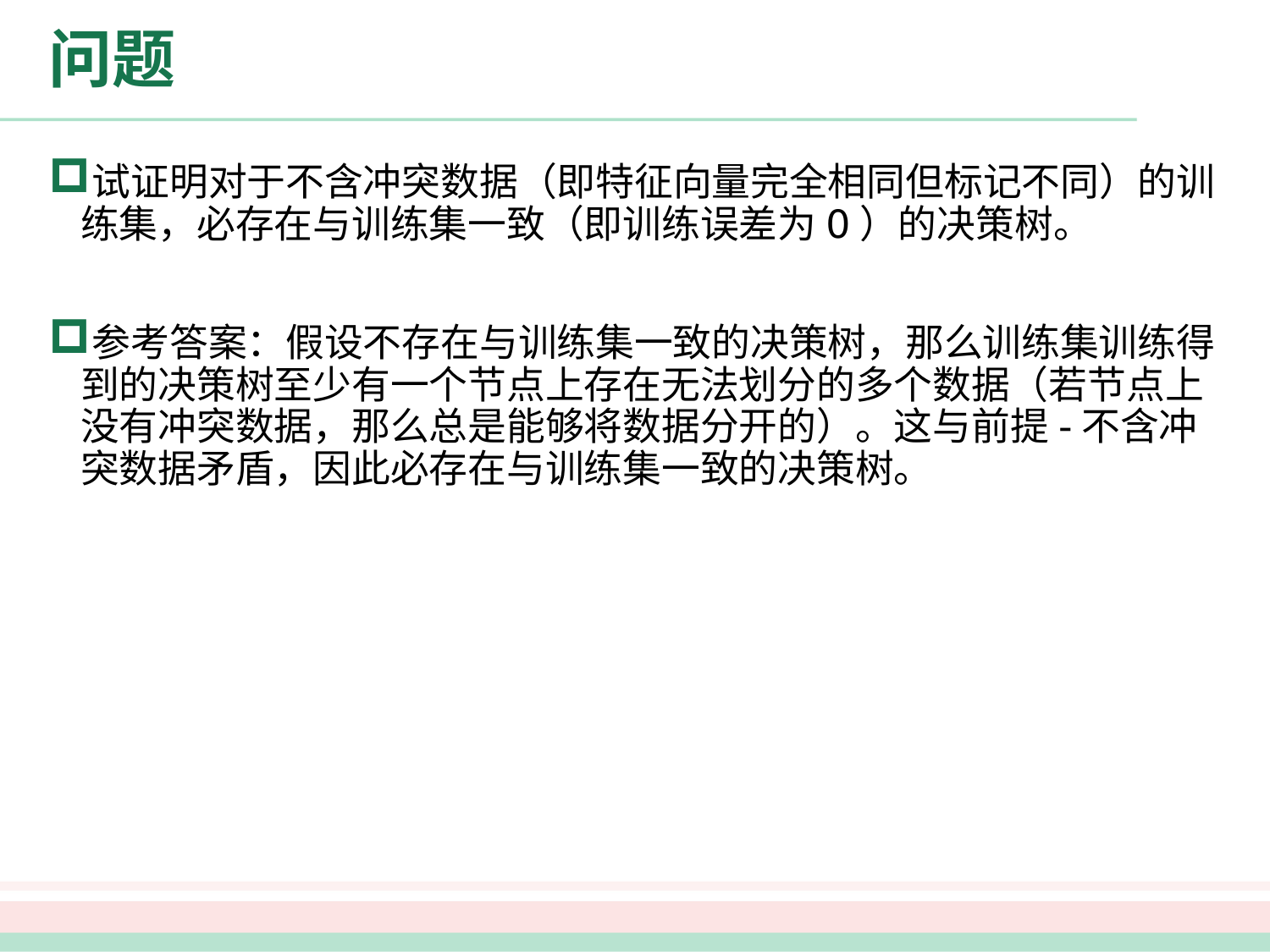

# 问题
试证明对于不含冲突数据（即特征向量完全相同但标记不同）的训练集，必存在与训练集一致（即训练误差为0）的决策树。

参考答案：假设不存在与训练集一致的决策树，那么训练集训练得到的决策树至少有一个节点上存在无法划分的多个数据（若节点上没有冲突数据，那么总是能够将数据分开的）。这与前提-不含冲突数据矛盾，因此必存在与训练集一致的决策树。